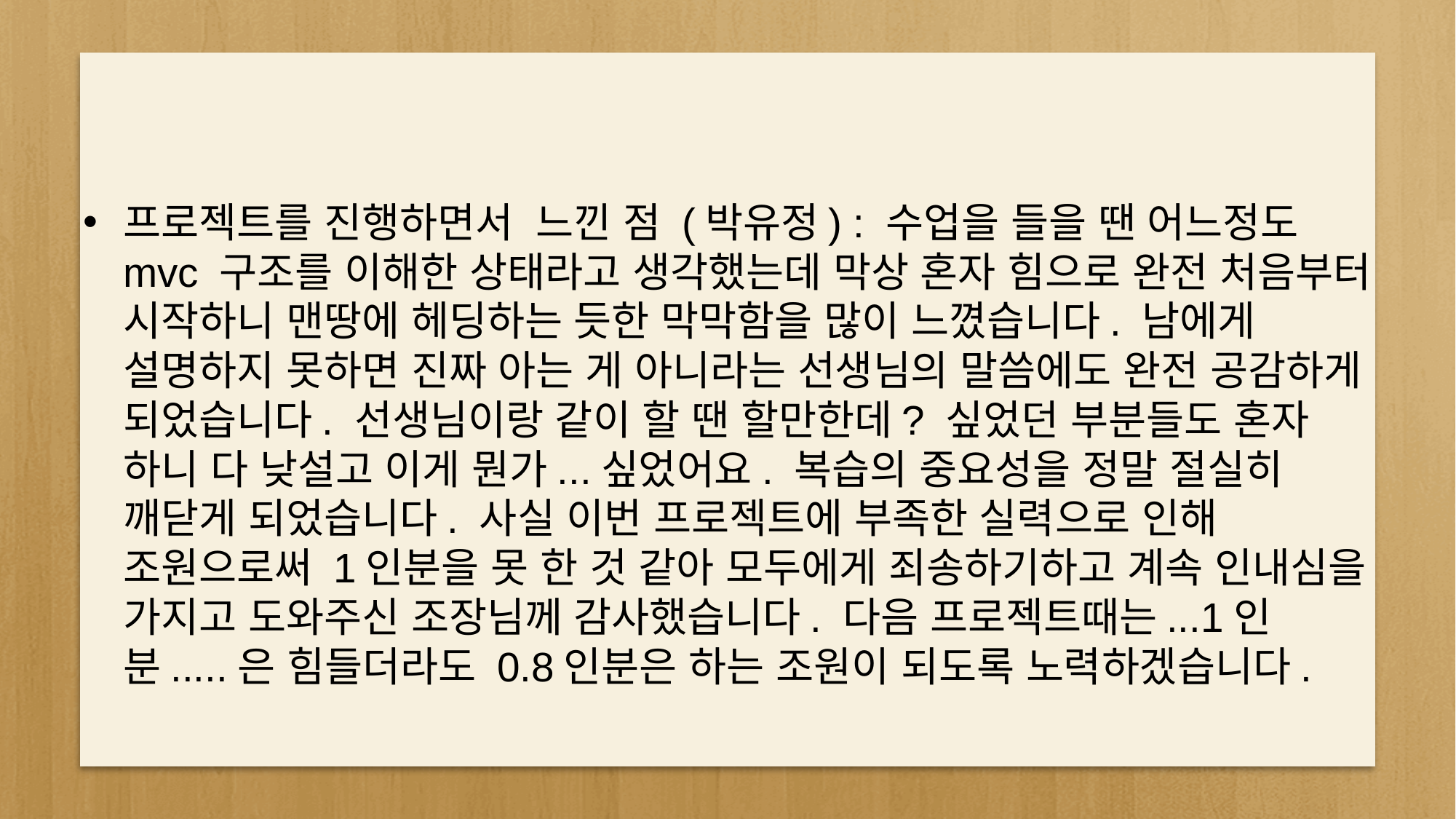

#
프로젝트를 진행하면서  느낀 점 (박유정) : 수업을 들을 땐 어느정도 mvc 구조를 이해한 상태라고 생각했는데 막상 혼자 힘으로 완전 처음부터 시작하니 맨땅에 헤딩하는 듯한 막막함을 많이 느꼈습니다. 남에게 설명하지 못하면 진짜 아는 게 아니라는 선생님의 말씀에도 완전 공감하게 되었습니다. 선생님이랑 같이 할 땐 할만한데? 싶었던 부분들도 혼자 하니 다 낮설고 이게 뭔가...싶었어요. 복습의 중요성을 정말 절실히 깨닫게 되었습니다. 사실 이번 프로젝트에 부족한 실력으로 인해 조원으로써 1인분을 못 한 것 같아 모두에게 죄송하기하고 계속 인내심을 가지고 도와주신 조장님께 감사했습니다. 다음 프로젝트때는...1인분.....은 힘들더라도 0.8인분은 하는 조원이 되도록 노력하겠습니다.